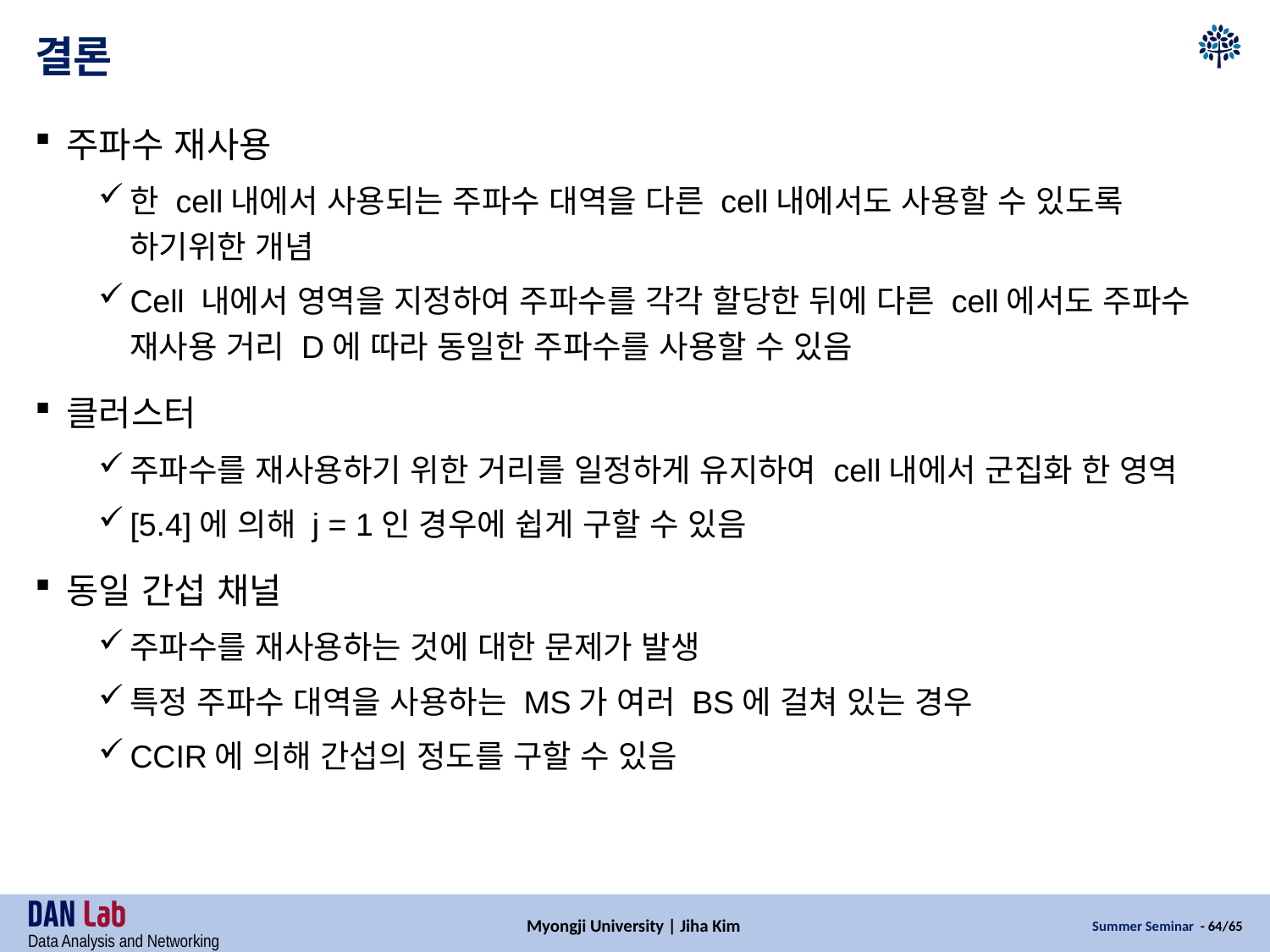

# 결론
주파수 재사용
한 cell내에서 사용되는 주파수 대역을 다른 cell내에서도 사용할 수 있도록 하기위한 개념
Cell 내에서 영역을 지정하여 주파수를 각각 할당한 뒤에 다른 cell에서도 주파수 재사용 거리 D에 따라 동일한 주파수를 사용할 수 있음
클러스터
주파수를 재사용하기 위한 거리를 일정하게 유지하여 cell내에서 군집화 한 영역
[5.4]에 의해 j = 1인 경우에 쉽게 구할 수 있음
동일 간섭 채널
주파수를 재사용하는 것에 대한 문제가 발생
특정 주파수 대역을 사용하는 MS가 여러 BS에 걸쳐 있는 경우
CCIR에 의해 간섭의 정도를 구할 수 있음
Myongji University | Jiha Kim
Summer Seminar  - 64/65